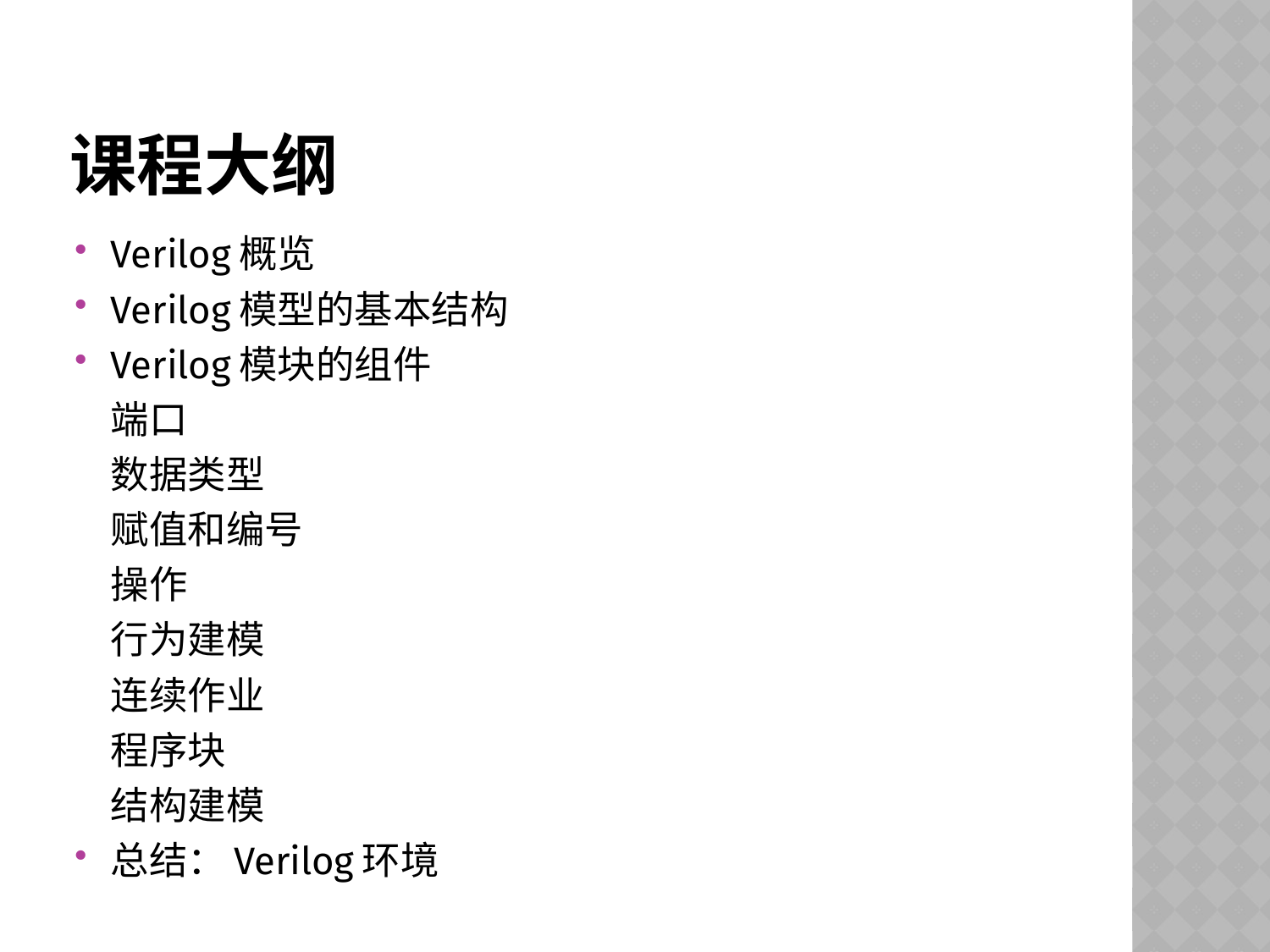

# 课程大纲
Verilog概览
Verilog模型的基本结构
Verilog模块的组件
	端口
	数据类型
	赋值和编号
	操作
	行为建模
		连续作业
		程序块
	结构建模
总结：Verilog环境